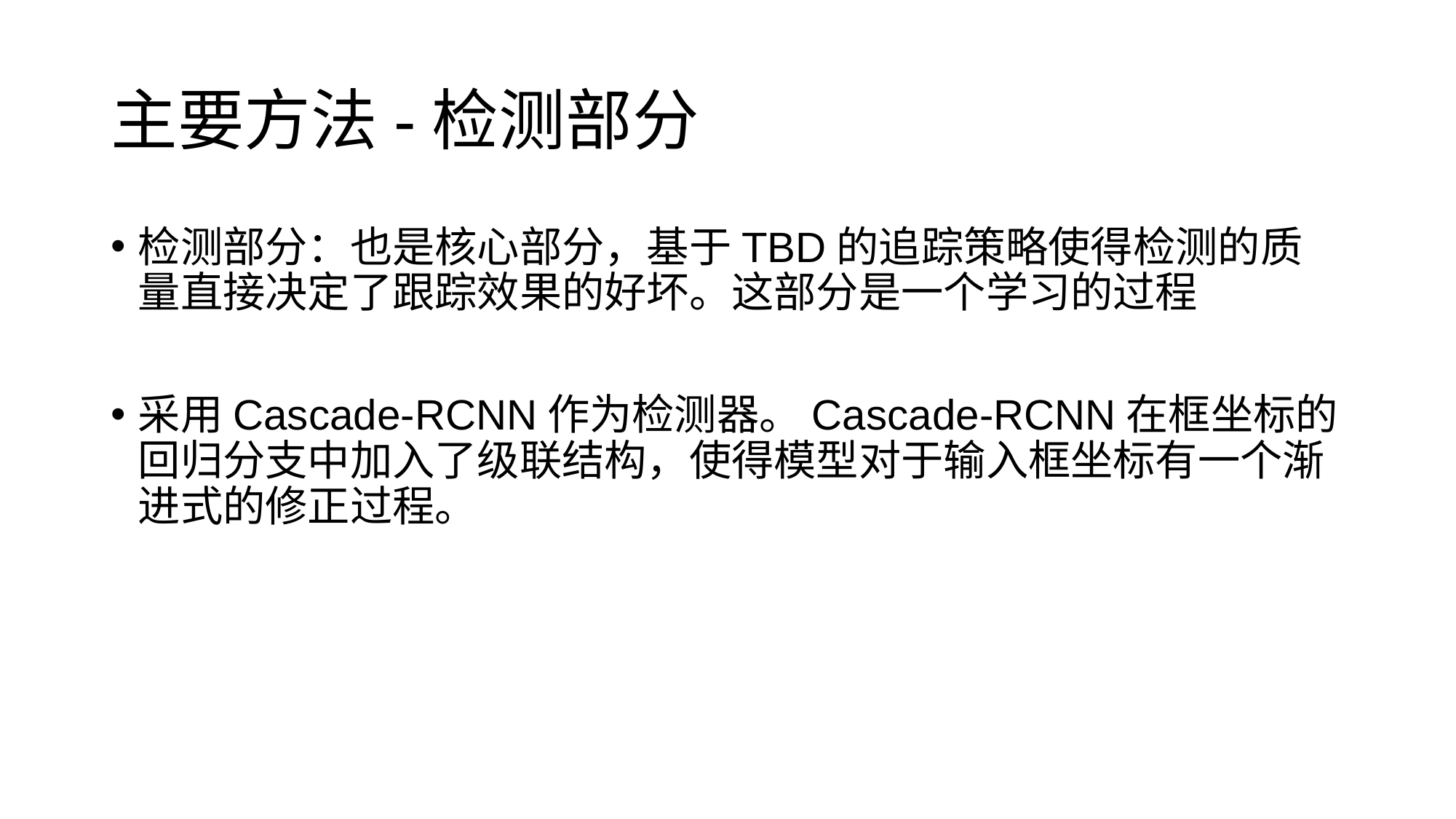

# 主要方法-检测部分
检测部分：也是核心部分，基于TBD的追踪策略使得检测的质量直接决定了跟踪效果的好坏。这部分是一个学习的过程

采用Cascade-RCNN作为检测器。Cascade-RCNN在框坐标的回归分支中加入了级联结构，使得模型对于输入框坐标有一个渐进式的修正过程。